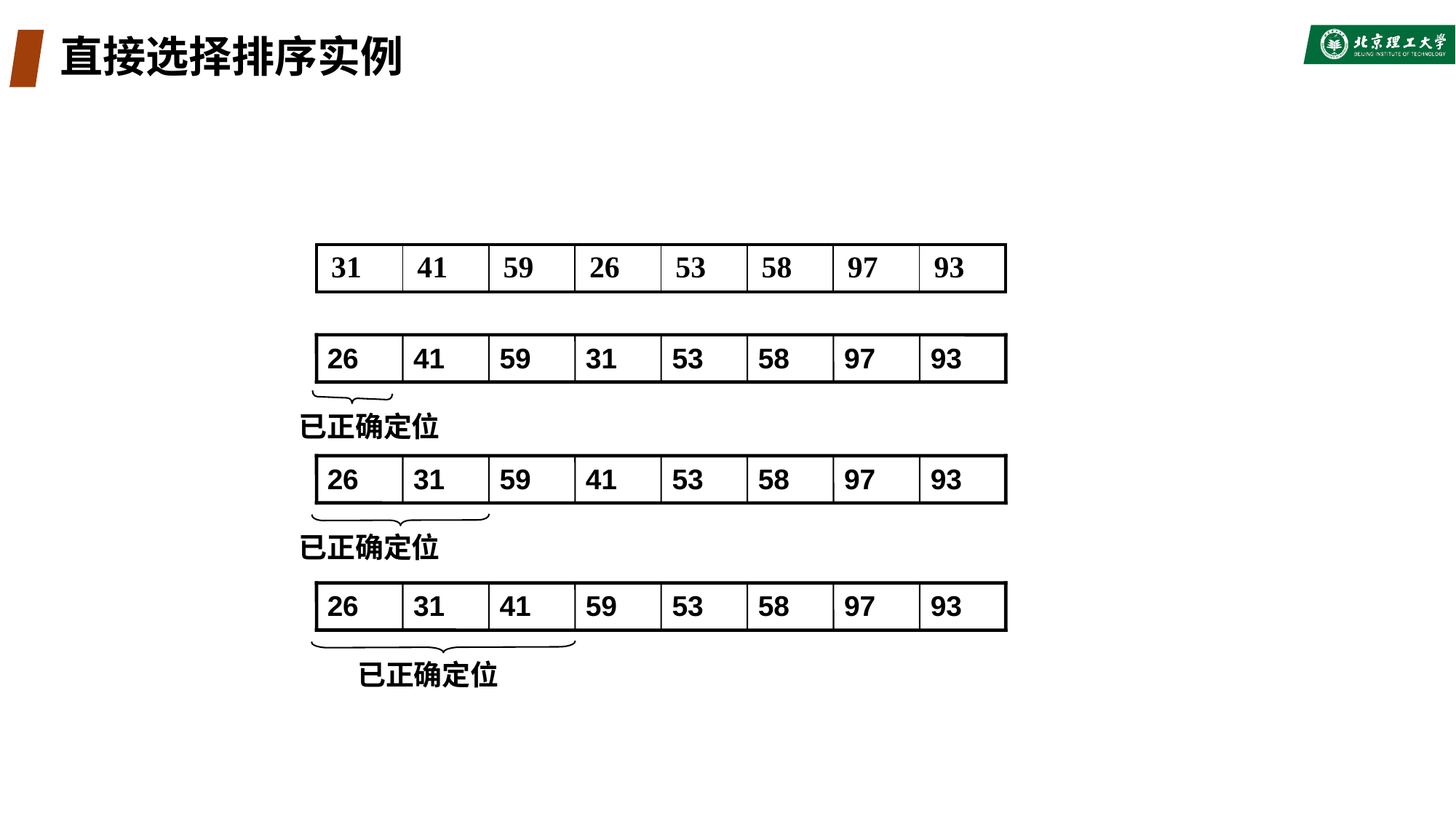

# 直接选择排序实例
| 31 | 41 | 59 | 26 | 53 | 58 | 97 | 93 |
| --- | --- | --- | --- | --- | --- | --- | --- |
26

41

59

31

53

58

97

93

已正确定位

26

31

59

41

53

58

97

93

已正确定位

26

31

41

59

53

58

97

93

已正确定位